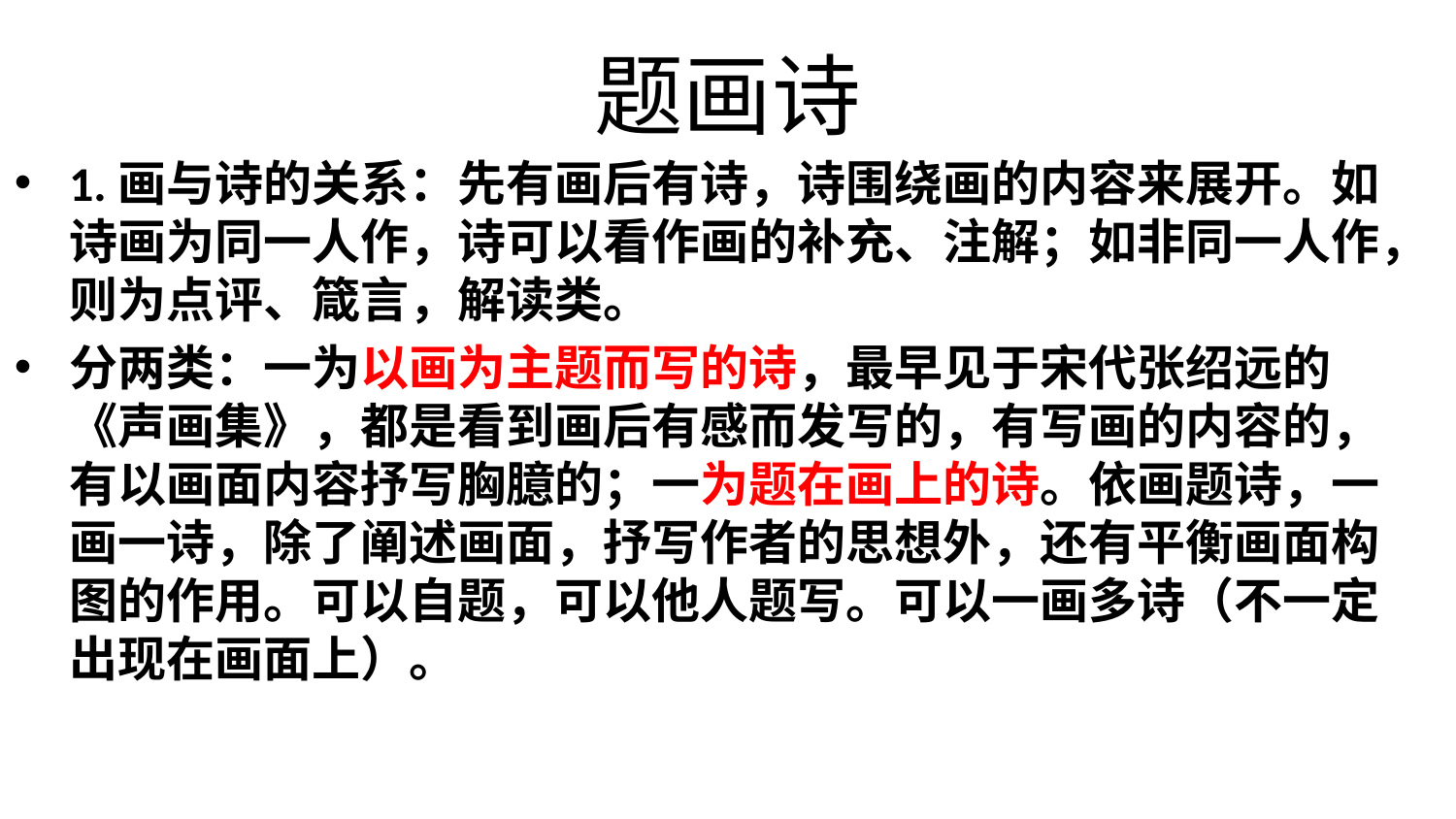

# 题画诗
1.画与诗的关系：先有画后有诗，诗围绕画的内容来展开。如诗画为同一人作，诗可以看作画的补充、注解；如非同一人作，则为点评、箴言，解读类。
分两类：一为以画为主题而写的诗，最早见于宋代张绍远的《声画集》，都是看到画后有感而发写的，有写画的内容的，有以画面内容抒写胸臆的；一为题在画上的诗。依画题诗，一画一诗，除了阐述画面，抒写作者的思想外，还有平衡画面构图的作用。可以自题，可以他人题写。可以一画多诗（不一定出现在画面上）。